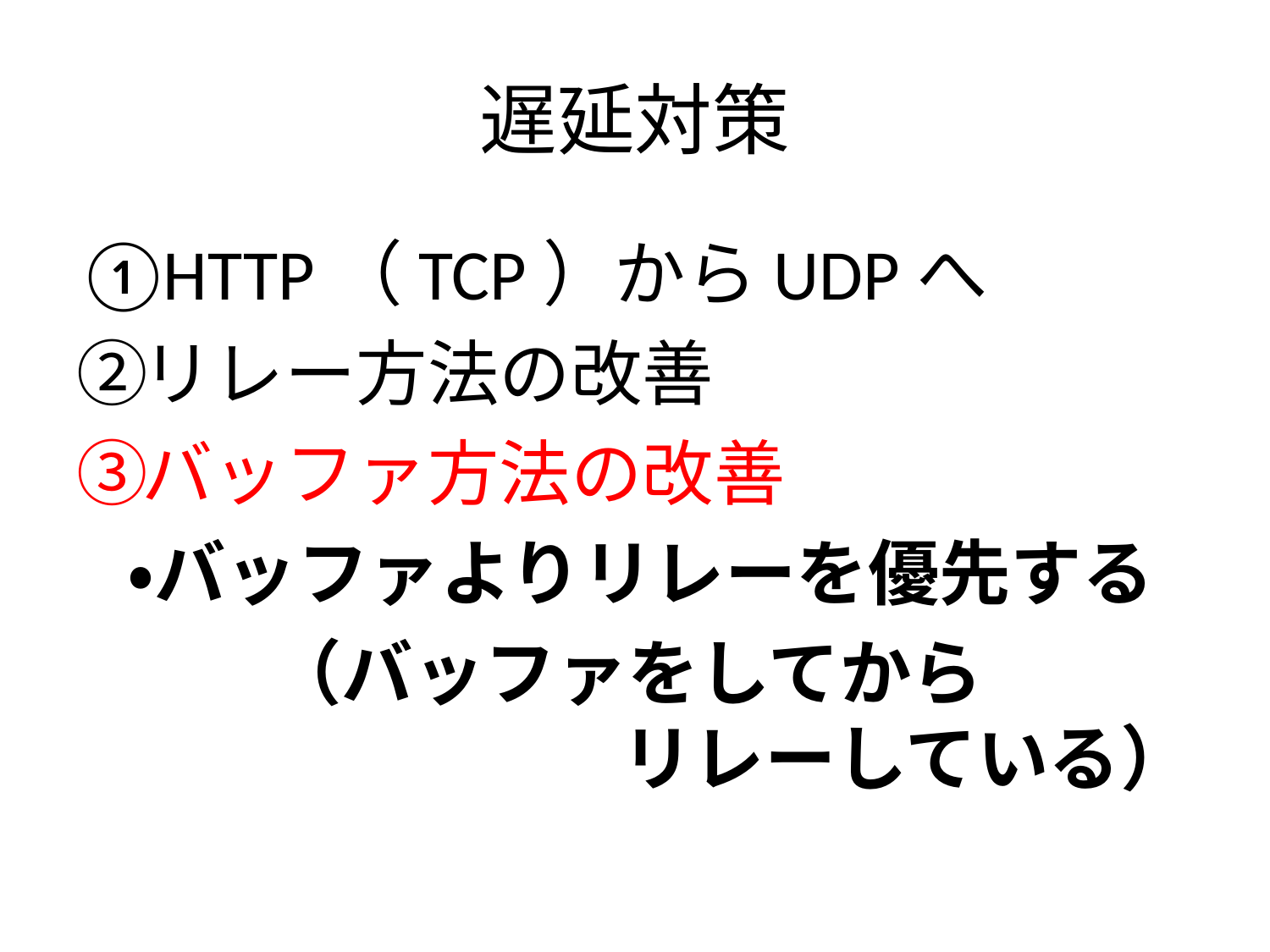

# 遅延対策
HTTP（TCP）からUDPへ
リレー方法の改善
バッファ方法の改善
・バッファよりリレーを優先する
　　（バッファをしてから
　　　　　　リレーしている）